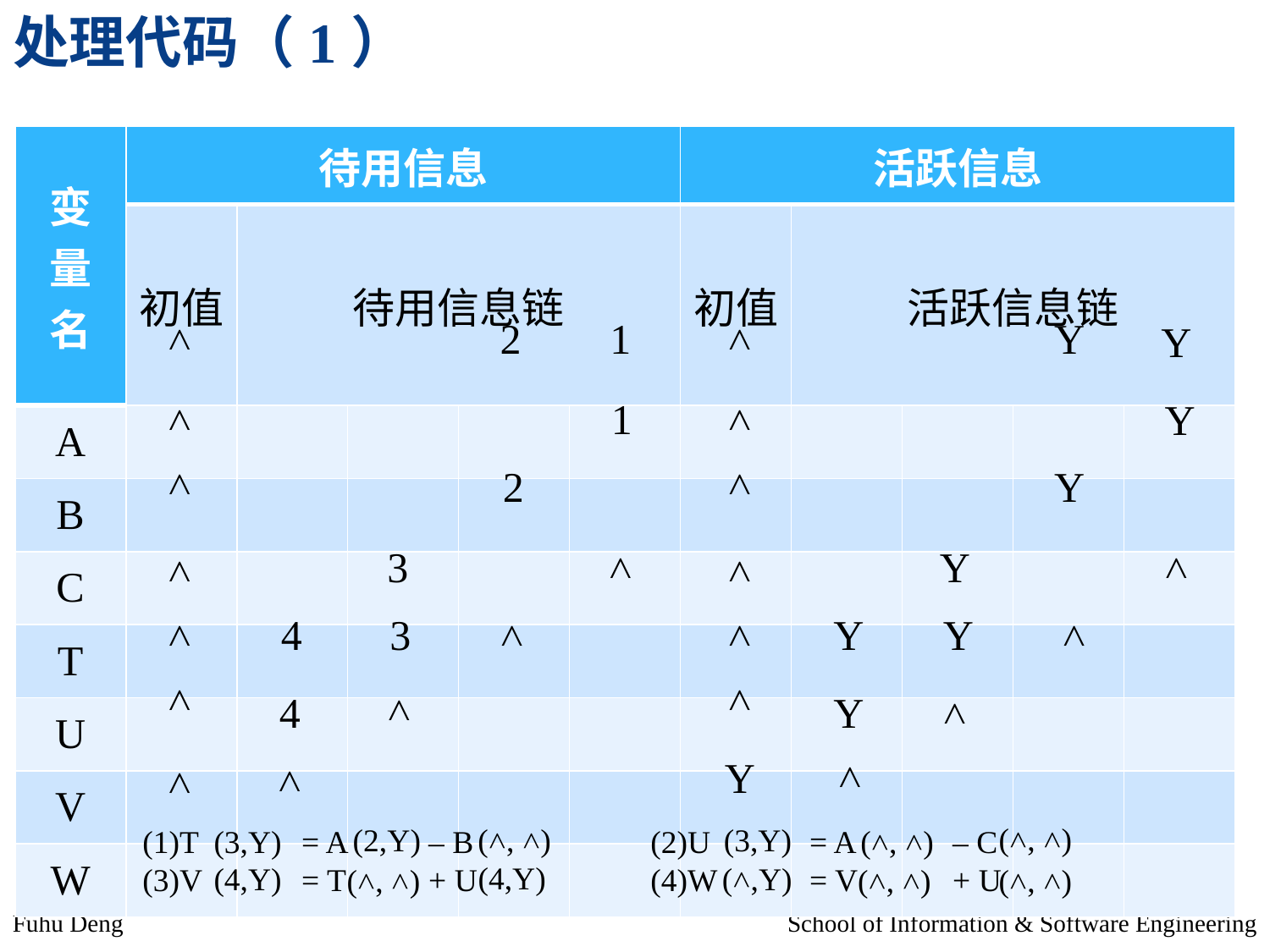

处理代码（1）
| 变 量 名 | 待用信息 |  |  |  |  | 活跃信息 |  |  |  |  |
| --- | --- | --- | --- | --- | --- | --- | --- | --- | --- | --- |
|  | 初值 | 待用信息链 |  |  |  | 初值 | 活跃信息链 |  |  |  |
| A |  |  |  |  |  |  |  |  |  |  |
| B |  |  |  |  |  |  |  |  |  |  |
| C |  |  |  |  |  |  |  |  |  |  |
| T |  |  |  |  |  |  |  |  |  |  |
| U |  |  |  |  |  |  |  |  |  |  |
| V |  |  |  |  |  |  |  |  |  |  |
| W |  |  |  |  |  |  |  |  |  |  |
˄
˄
2
1
Y
Y
1
˄
˄
Y
˄
˄
2
Y
˄
Y
3
˄
˄
˄
Y
3
˄
4
˄
˄
Y
˄
˄
˄
˄
Y
4
˄
˄
Y
˄
˄
(˄, ˄)
(3,Y)
(2,Y)
(˄, ˄)
(1)T	    = A	    – B		(2)U	    = A	      – C
(3)V	    = T	    + U		(4)W	    = V	      + U
(3,Y)
(˄, ˄)
(4,Y)
(4,Y)
(˄,Y)
(˄, ˄)
(˄, ˄)
(˄, ˄)
Fuhu Deng
64
School of Information & Software Engineering